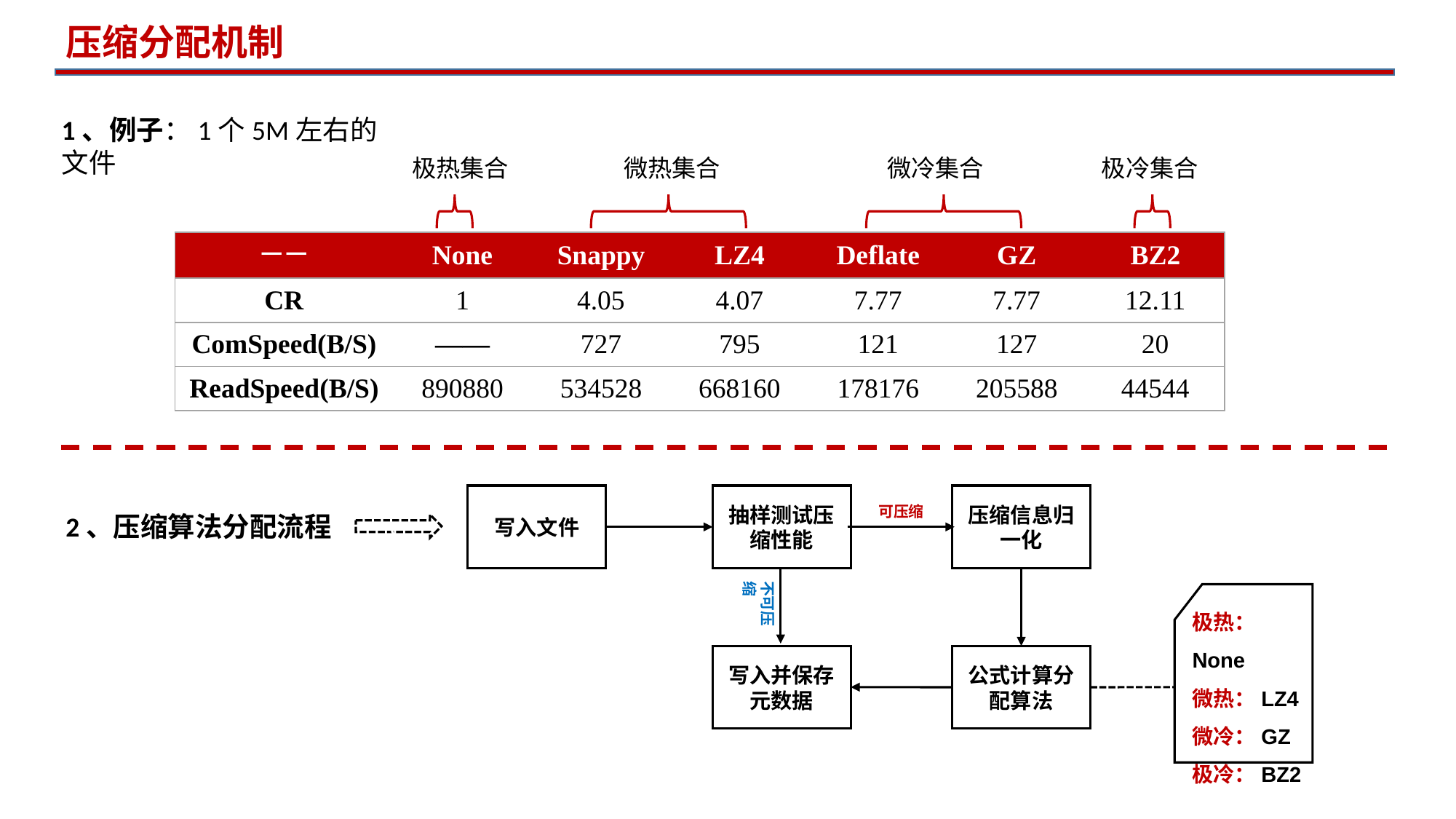

压缩分配机制

1、例子：1个5M左右的文件

极热集合
微热集合
微冷集合
极冷集合

| —— | None | Snappy | LZ4 | Deflate | GZ | BZ2 |
| --- | --- | --- | --- | --- | --- | --- |
| CR | 1 | 4.05 | 4.07 | 7.77 | 7.77 | 12.11 |
| ComSpeed(B/S) | —— | 727 | 795 | 121 | 127 | 20 |
| ReadSpeed(B/S) | 890880 | 534528 | 668160 | 178176 | 205588 | 44544 |
压缩信息归一化
抽样测试压缩性能
写入文件
可压缩
2、压缩算法分配流程
c
不可压缩

极热：None
微热：LZ4
微冷：GZ
极冷：BZ2
写入并保存元数据
公式计算分配算法